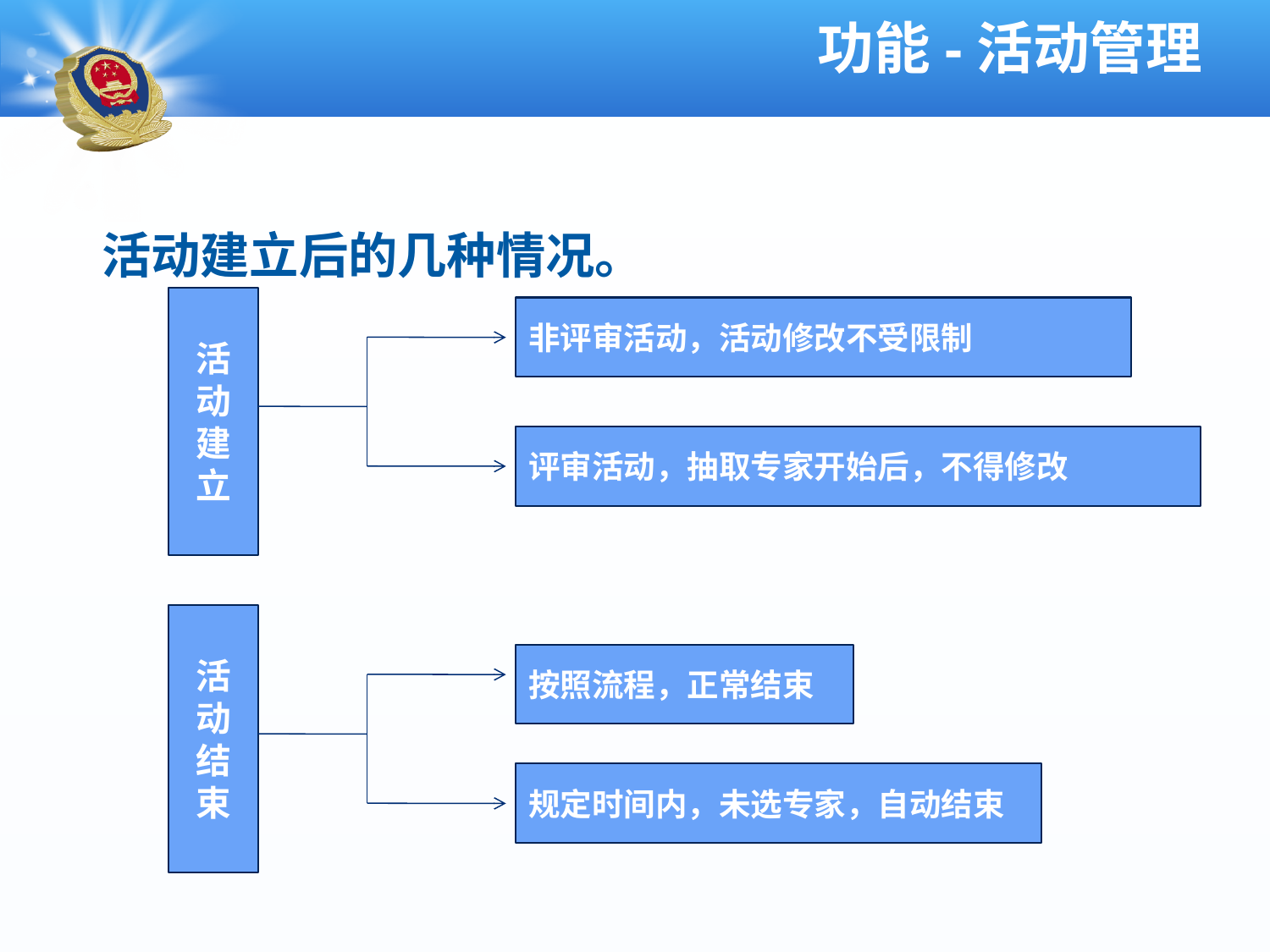

功能-活动管理

活动建立后的几种情况。
活动建立
非评审活动，活动修改不受限制
评审活动，抽取专家开始后，不得修改
活动结束
按照流程，正常结束
规定时间内，未选专家，自动结束